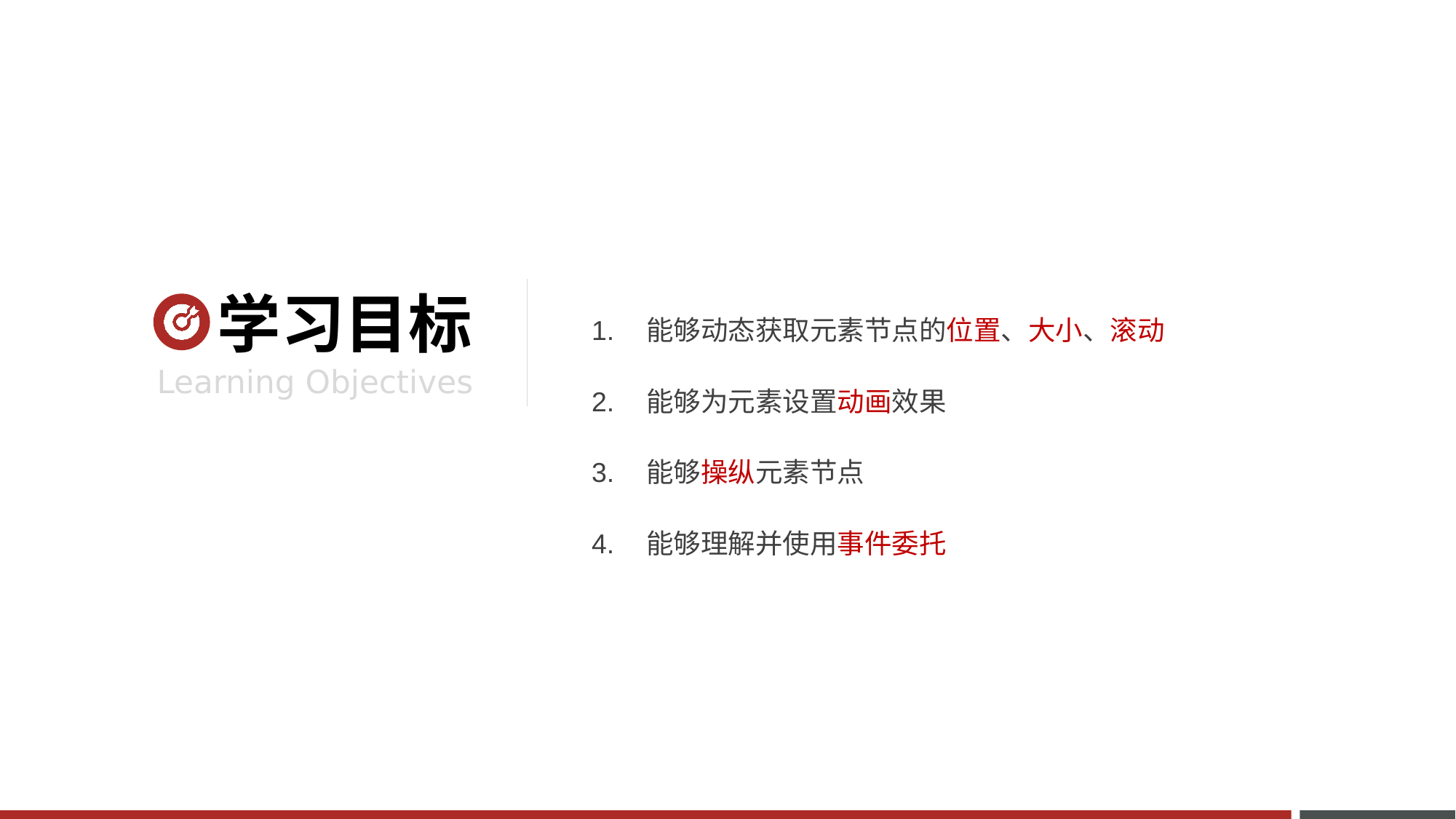

能够动态获取元素节点的位置、大小、滚动
能够为元素设置动画效果
能够操纵元素节点
能够理解并使用事件委托